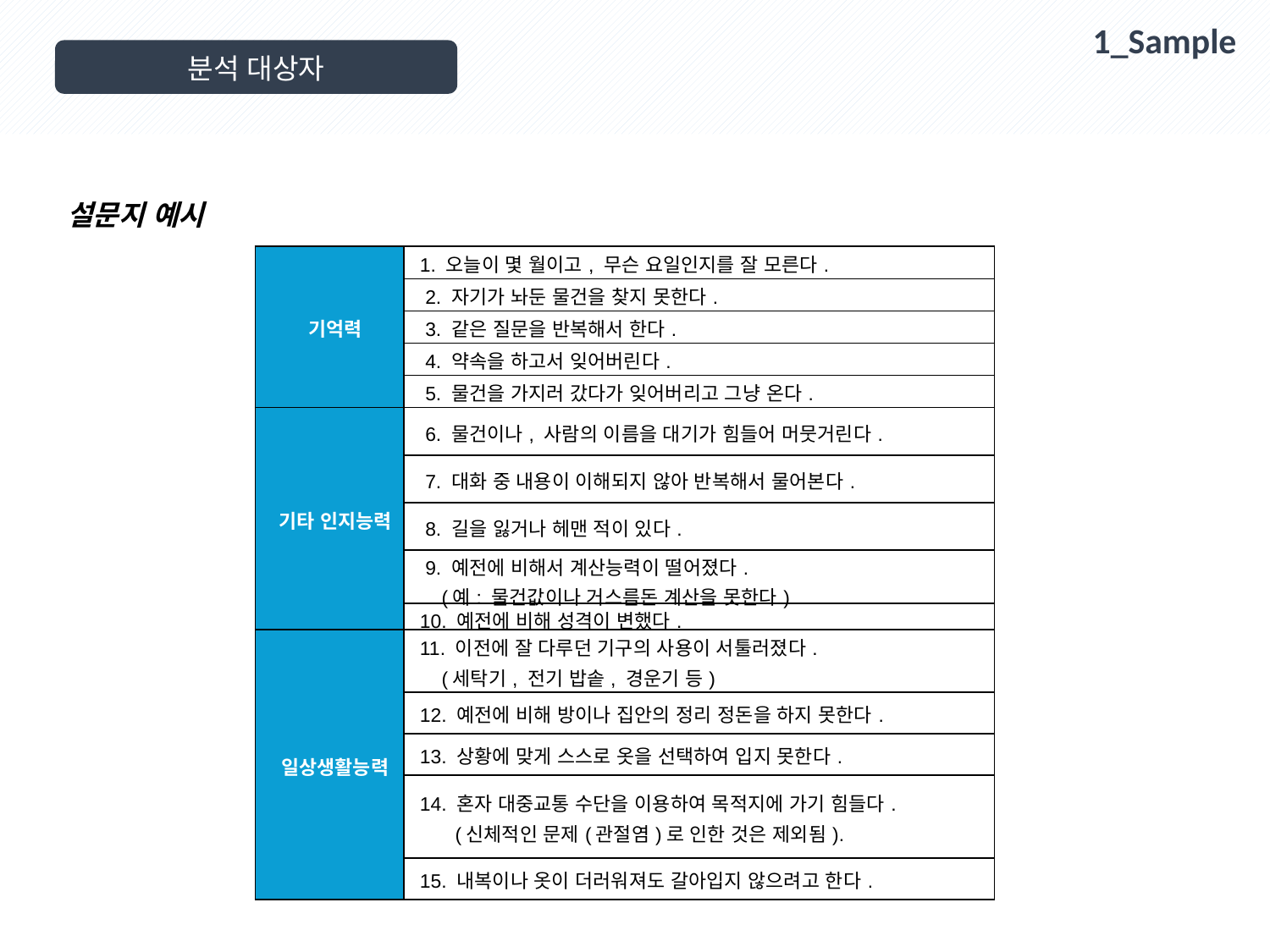

1_Sample

분석 대상자
설문지 예시
| 기억력 | 1. 오늘이 몇 월이고, 무슨 요일인지를 잘 모른다. |
| --- | --- |
|  | 2. 자기가 놔둔 물건을 찾지 못한다. |
|  | 3. 같은 질문을 반복해서 한다. |
|  | 4. 약속을 하고서 잊어버린다. |
|  | 5. 물건을 가지러 갔다가 잊어버리고 그냥 온다. |
| 기타 인지능력 | 6. 물건이나, 사람의 이름을 대기가 힘들어 머뭇거린다. |
|  | 7. 대화 중 내용이 이해되지 않아 반복해서 물어본다. |
|  | 8. 길을 잃거나 헤맨 적이 있다. |
|  | 9. 예전에 비해서 계산능력이 떨어졌다. (예: 물건값이나 거스름돈 계산을 못한다) |
|  | 10. 예전에 비해 성격이 변했다. |
| 일상생활능력 | 11. 이전에 잘 다루던 기구의 사용이 서툴러졌다. (세탁기, 전기 밥솥, 경운기 등) |
|  | 12. 예전에 비해 방이나 집안의 정리 정돈을 하지 못한다. |
|  | 13. 상황에 맞게 스스로 옷을 선택하여 입지 못한다. |
|  | 14. 혼자 대중교통 수단을 이용하여 목적지에 가기 힘들다. (신체적인 문제(관절염)로 인한 것은 제외됨). |
|  | 15. 내복이나 옷이 더러워져도 갈아입지 않으려고 한다. |